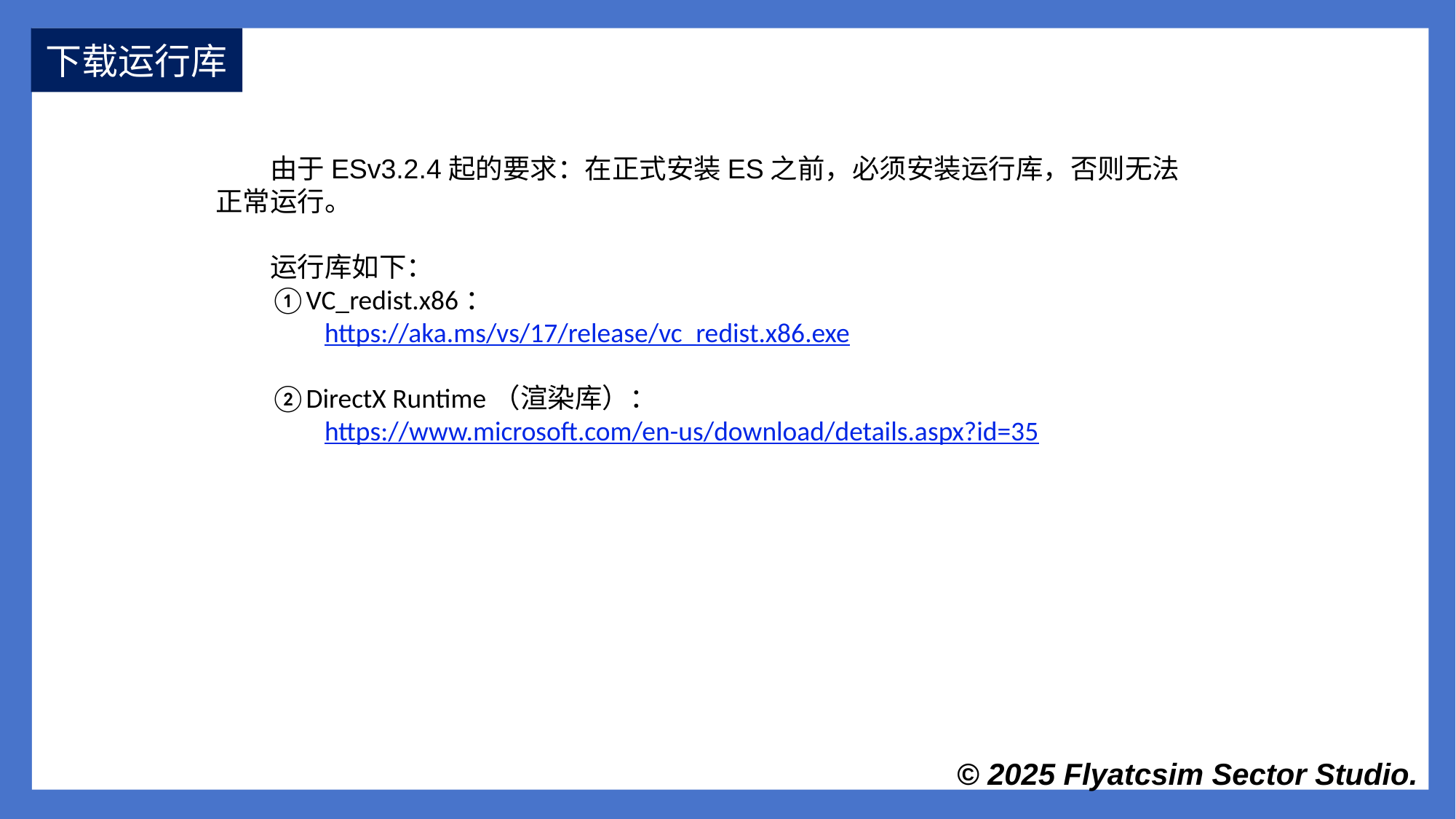

下载运行库
由于ESv3.2.4起的要求：在正式安装ES之前，必须安装运行库，否则无法正常运行。

运行库如下：
①VC_redist.x86：
https://aka.ms/vs/17/release/vc_redist.x86.exe

②DirectX Runtime（渲染库）：
https://www.microsoft.com/en-us/download/details.aspx?id=35